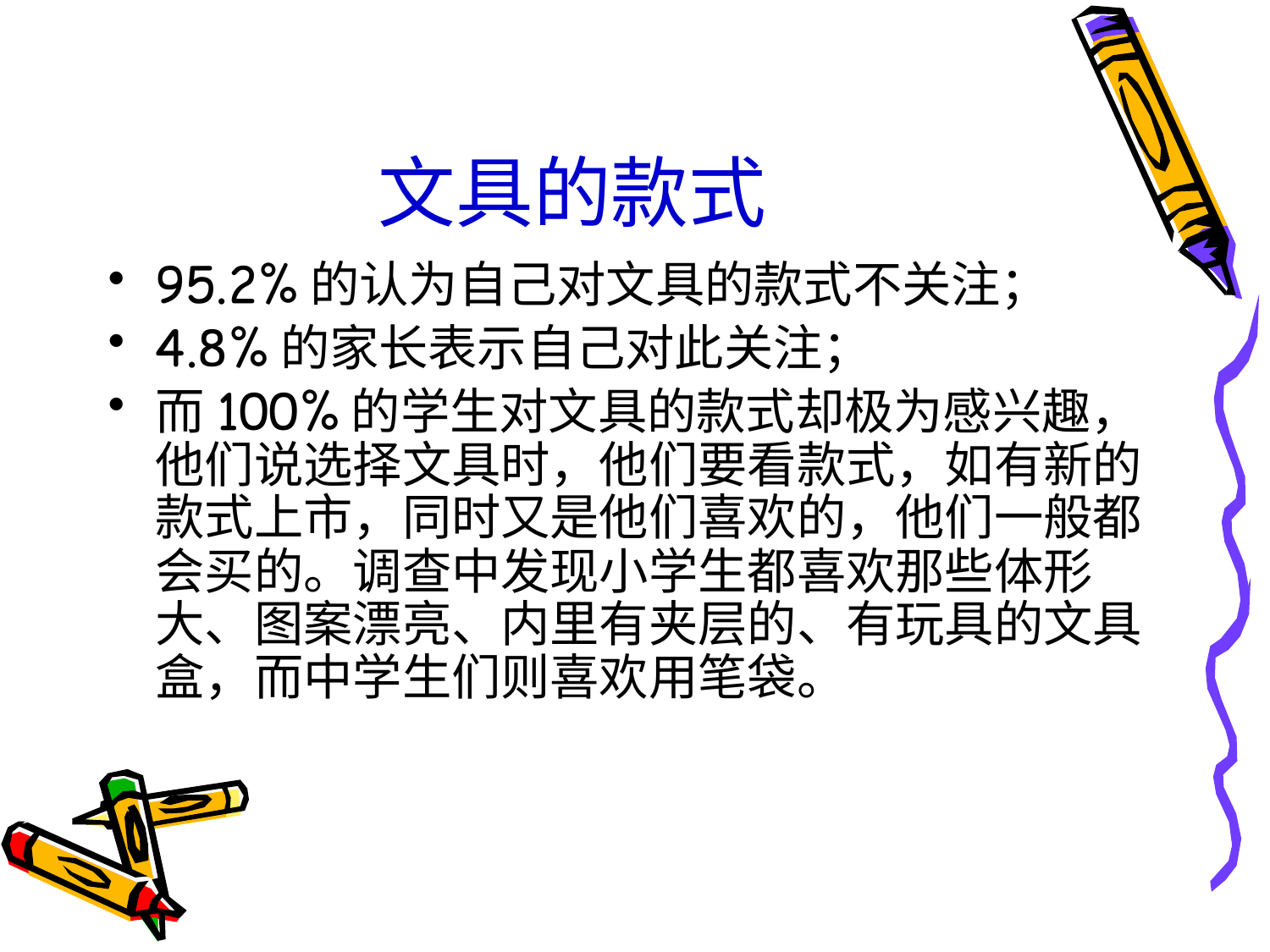

# 文具的款式
95.2%的认为自己对文具的款式不关注；
4.8%的家长表示自己对此关注；
而100%的学生对文具的款式却极为感兴趣，他们说选择文具时，他们要看款式，如有新的款式上市，同时又是他们喜欢的，他们一般都会买的。调查中发现小学生都喜欢那些体形大、图案漂亮、内里有夹层的、有玩具的文具盒，而中学生们则喜欢用笔袋。